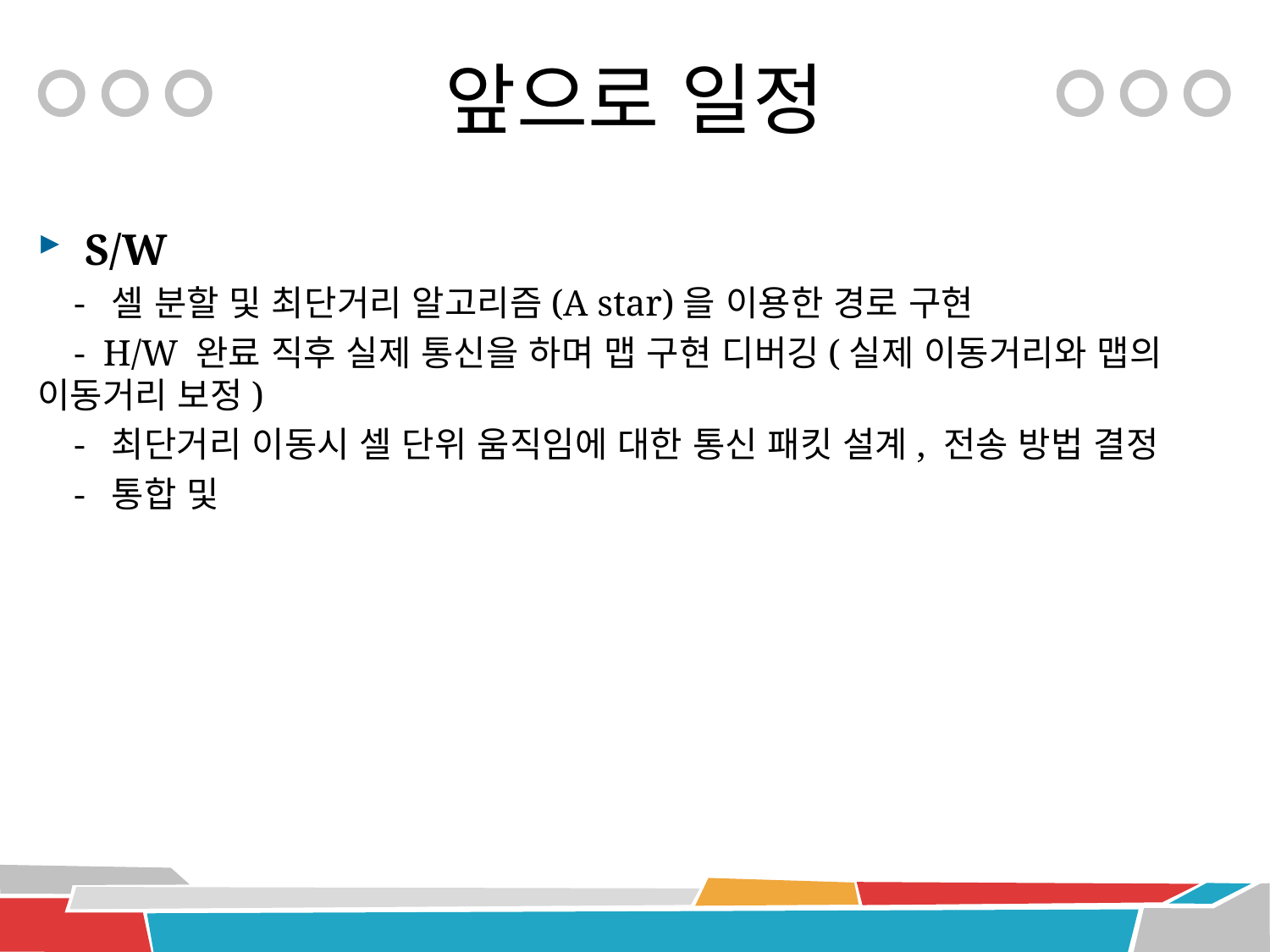

앞으로 일정

S/W
    -  셀 분할 및 최단거리 알고리즘(A star)을 이용한 경로 구현
    -  H/W 완료 직후 실제 통신을 하며 맵 구현 디버깅(실제 이동거리와 맵의 이동거리 보정)
    -  최단거리 이동시 셀 단위 움직임에 대한 통신 패킷 설계, 전송 방법 결정
    -  통합 및